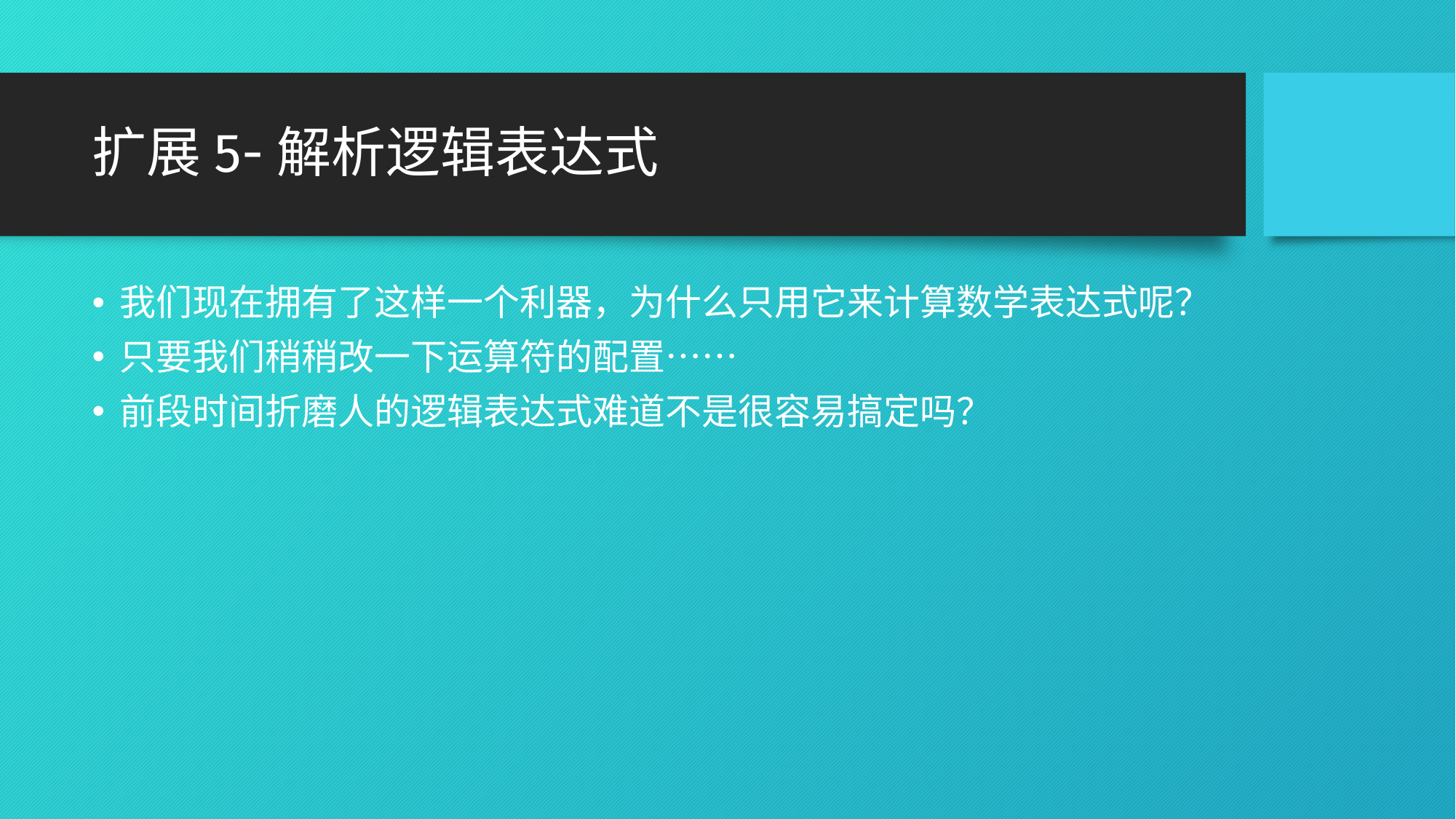

# 扩展5-解析逻辑表达式
我们现在拥有了这样一个利器，为什么只用它来计算数学表达式呢？
只要我们稍稍改一下运算符的配置……
前段时间折磨人的逻辑表达式难道不是很容易搞定吗？